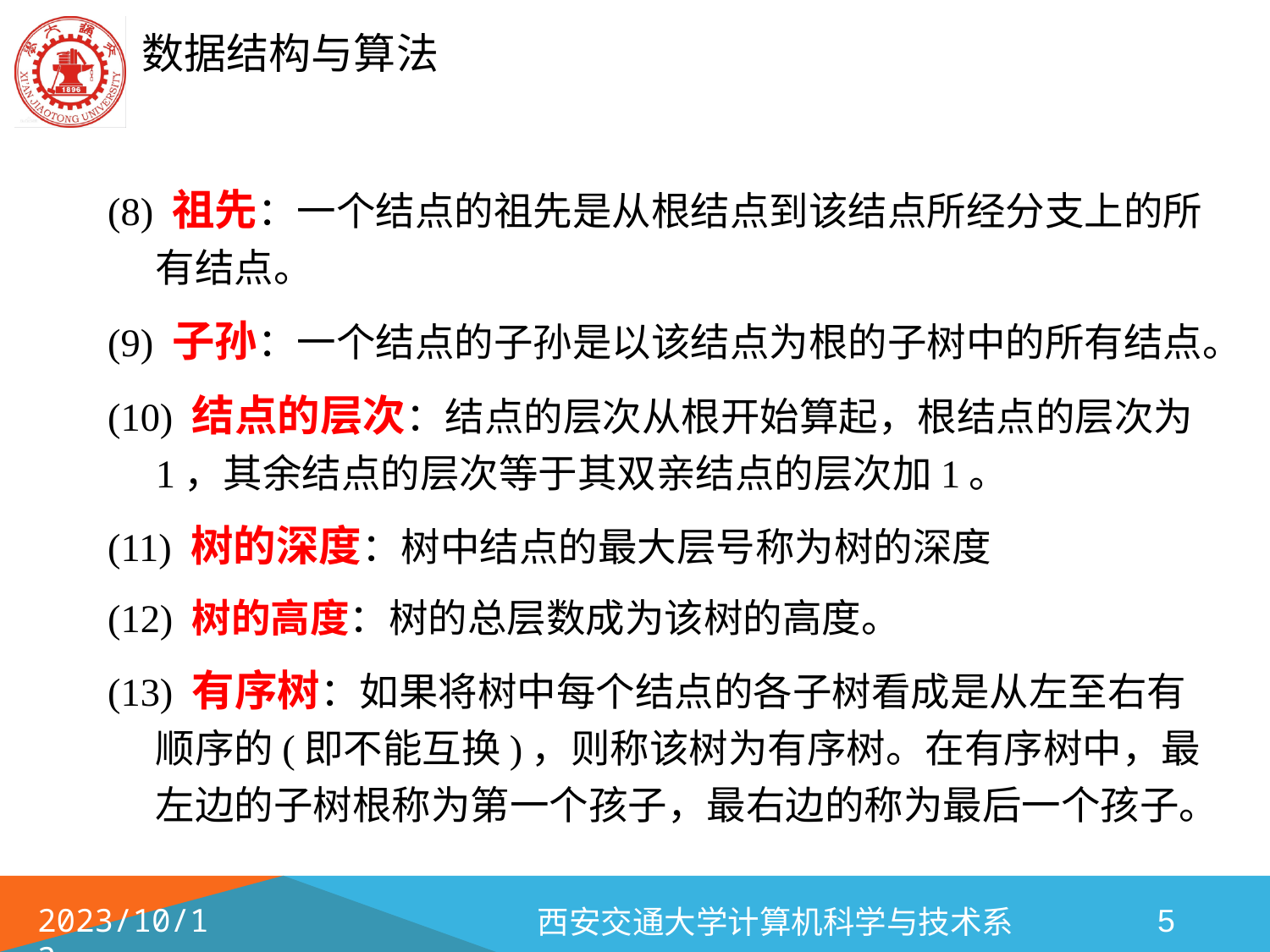

(8) 祖先：一个结点的祖先是从根结点到该结点所经分支上的所有结点。
(9) 子孙：一个结点的子孙是以该结点为根的子树中的所有结点。
(10) 结点的层次：结点的层次从根开始算起，根结点的层次为1，其余结点的层次等于其双亲结点的层次加1。
(11) 树的深度：树中结点的最大层号称为树的深度
(12) 树的高度：树的总层数成为该树的高度。
(13) 有序树：如果将树中每个结点的各子树看成是从左至右有顺序的(即不能互换)，则称该树为有序树。在有序树中，最左边的子树根称为第一个孩子，最右边的称为最后一个孩子。